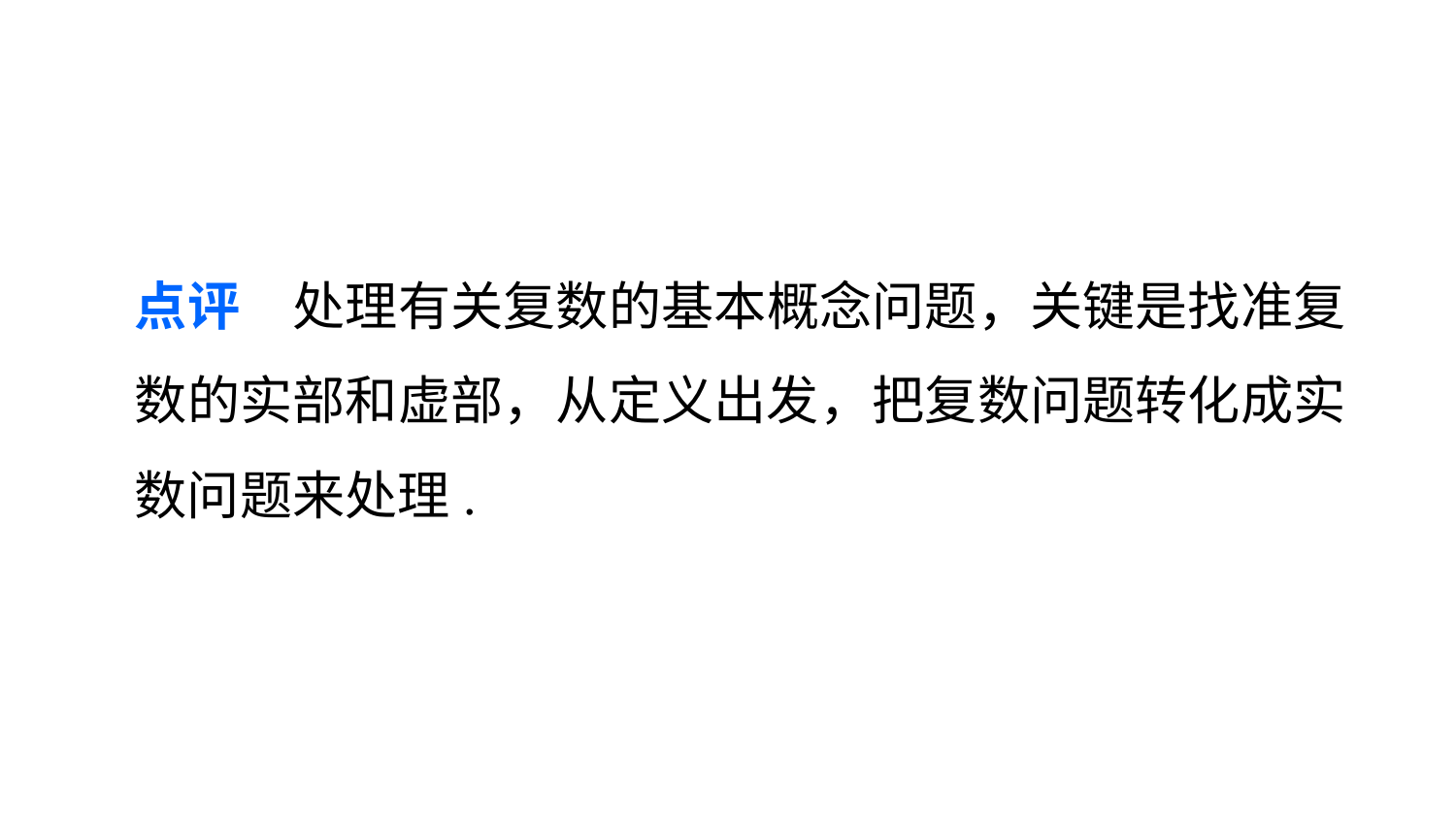

点评　处理有关复数的基本概念问题，关键是找准复数的实部和虚部，从定义出发，把复数问题转化成实数问题来处理.